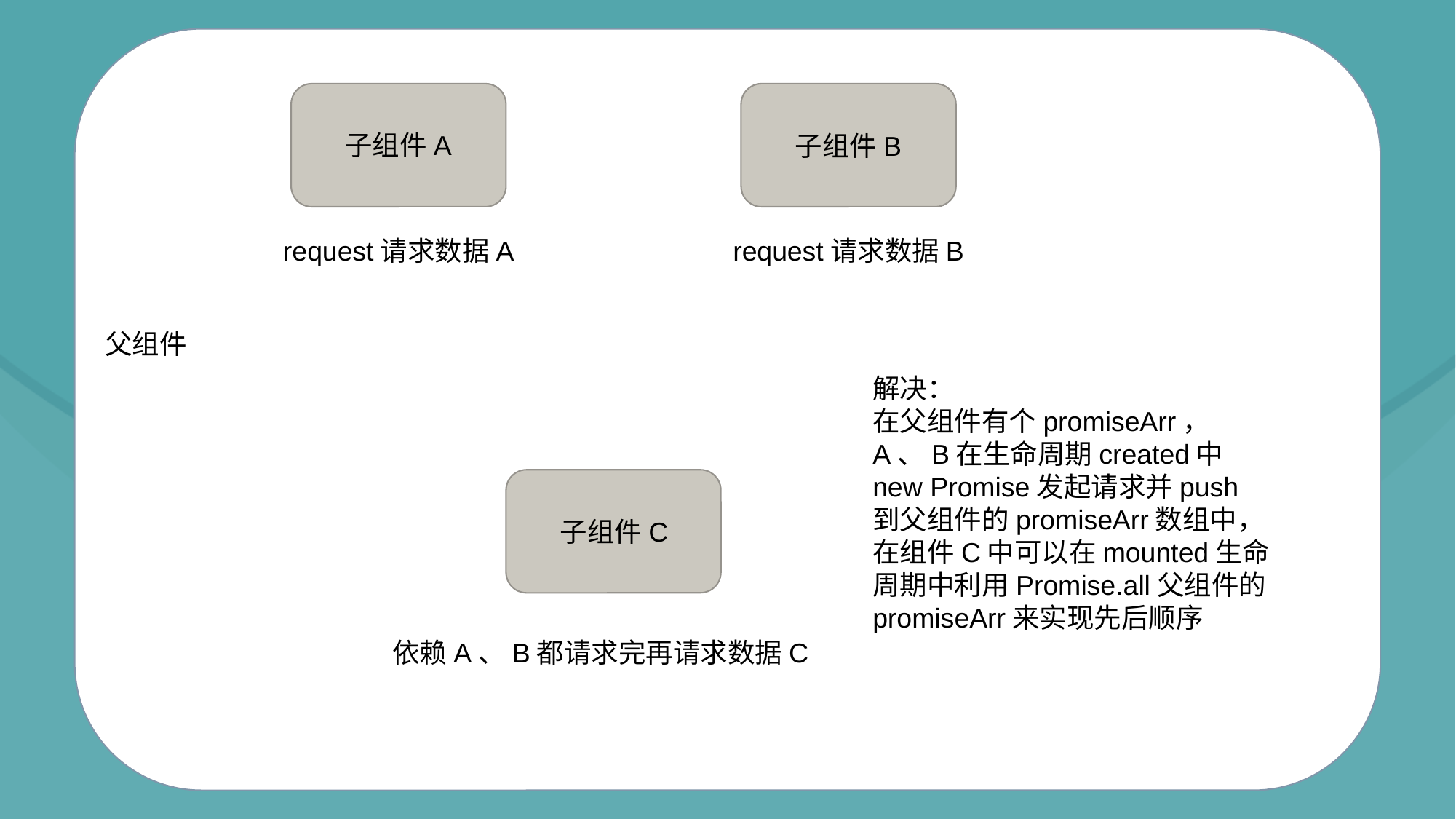

子组件A
子组件B
request请求数据A
request请求数据B
父组件
解决：
在父组件有个promiseArr，
A、B在生命周期created中
new Promise发起请求并push
到父组件的promiseArr数组中，
在组件C中可以在mounted生命
周期中利用Promise.all父组件的
promiseArr来实现先后顺序

子组件C
依赖A、B都请求完再请求数据C